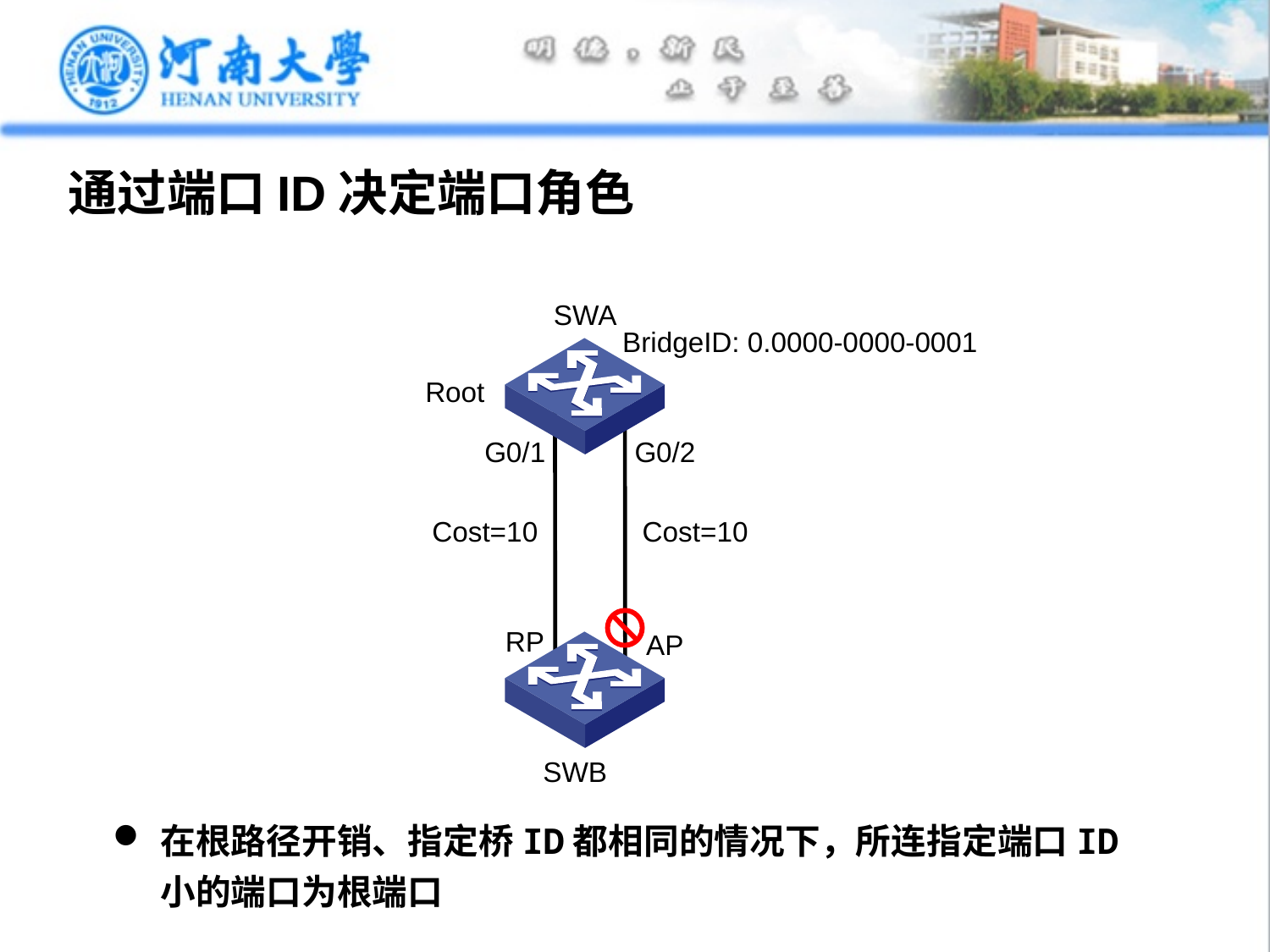

# 通过端口ID决定端口角色
SWA
BridgeID: 0.0000-0000-0001

Root

G0/1
G0/2
Cost=10
Cost=10

RP
AP

SWB
在根路径开销、指定桥ID都相同的情况下，所连指定端口ID小的端口为根端口